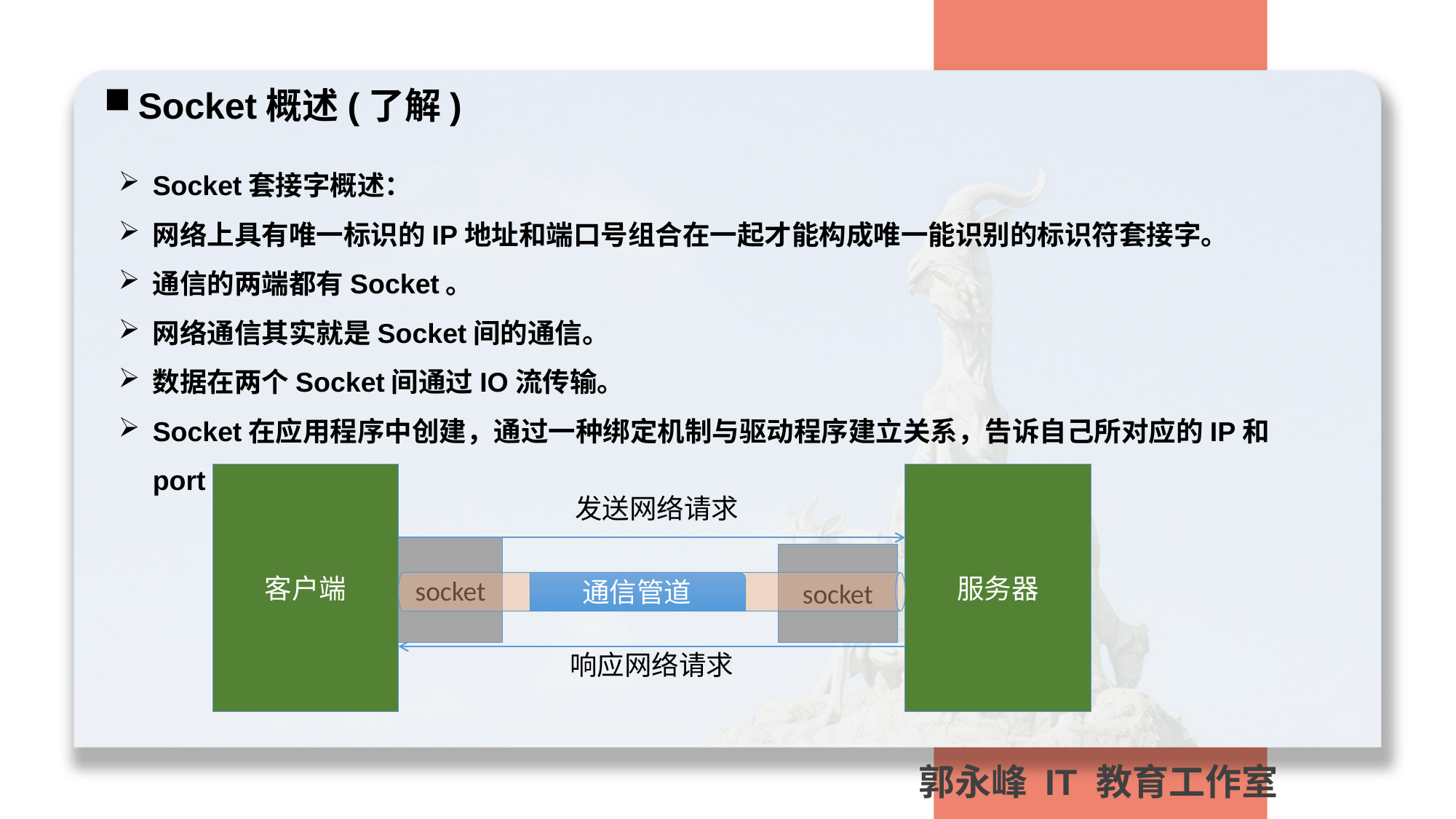

Socket概述(了解)
Socket套接字概述：
网络上具有唯一标识的IP地址和端口号组合在一起才能构成唯一能识别的标识符套接字。
通信的两端都有Socket。
网络通信其实就是Socket间的通信。
数据在两个Socket间通过IO流传输。
Socket在应用程序中创建，通过一种绑定机制与驱动程序建立关系，告诉自己所对应的IP和port。

客户端
服务器
发送网络请求
socket
socket
通信管道
响应网络请求